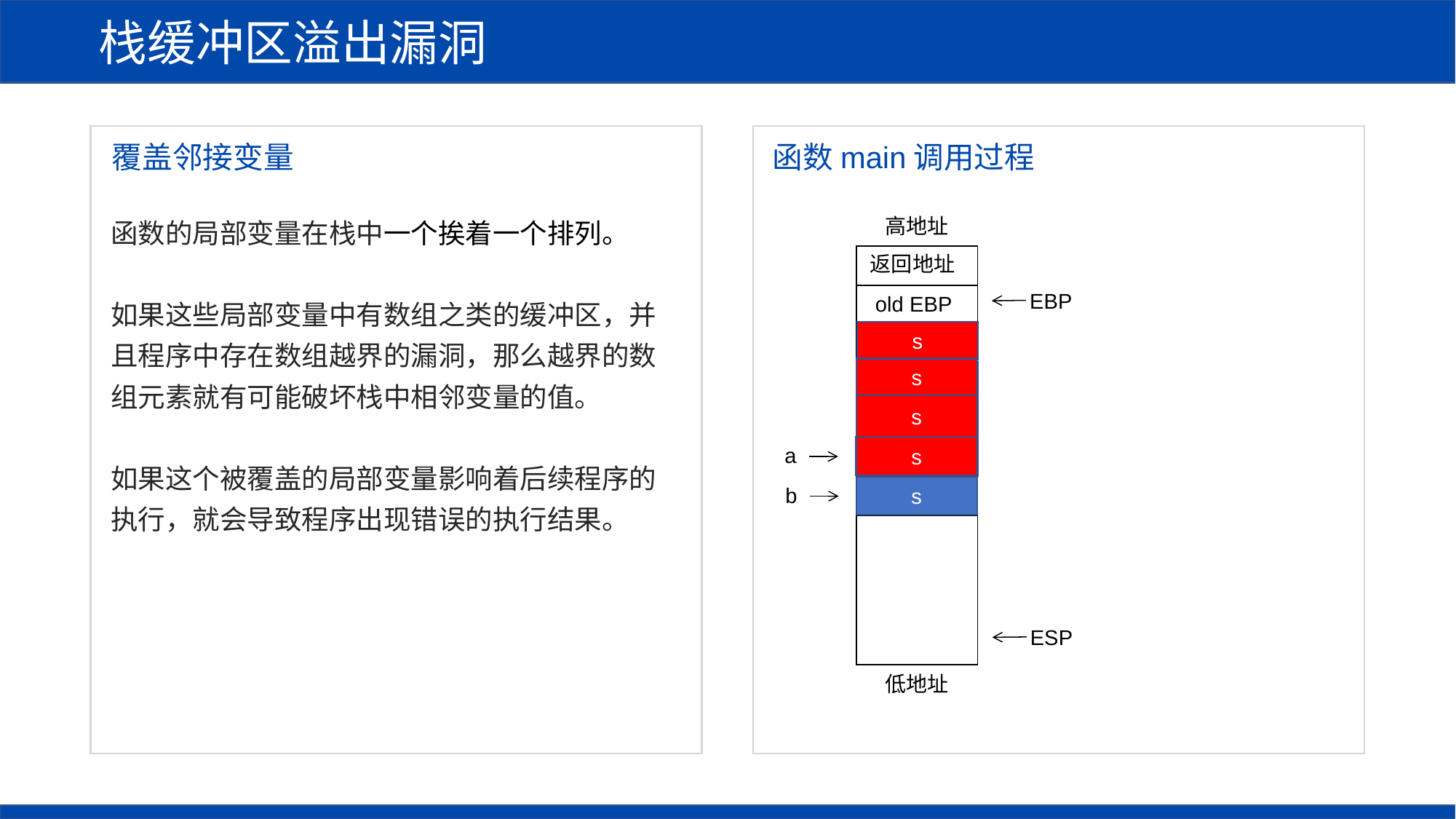

栈缓冲区溢出漏洞

覆盖邻接变量
函数main调用过程
函数的局部变量在栈中一个挨着一个排列。

如果这些局部变量中有数组之类的缓冲区，并且程序中存在数组越界的漏洞，那么越界的数组元素就有可能破坏栈中相邻变量的值。

如果这个被覆盖的局部变量影响着后续程序的执行，就会导致程序出现错误的执行结果。
高地址
返回地址

EBP
old EBP
s
s
1
s
2
s
s
3
s
a
s
4
s
b
b
s
ESP
低地址